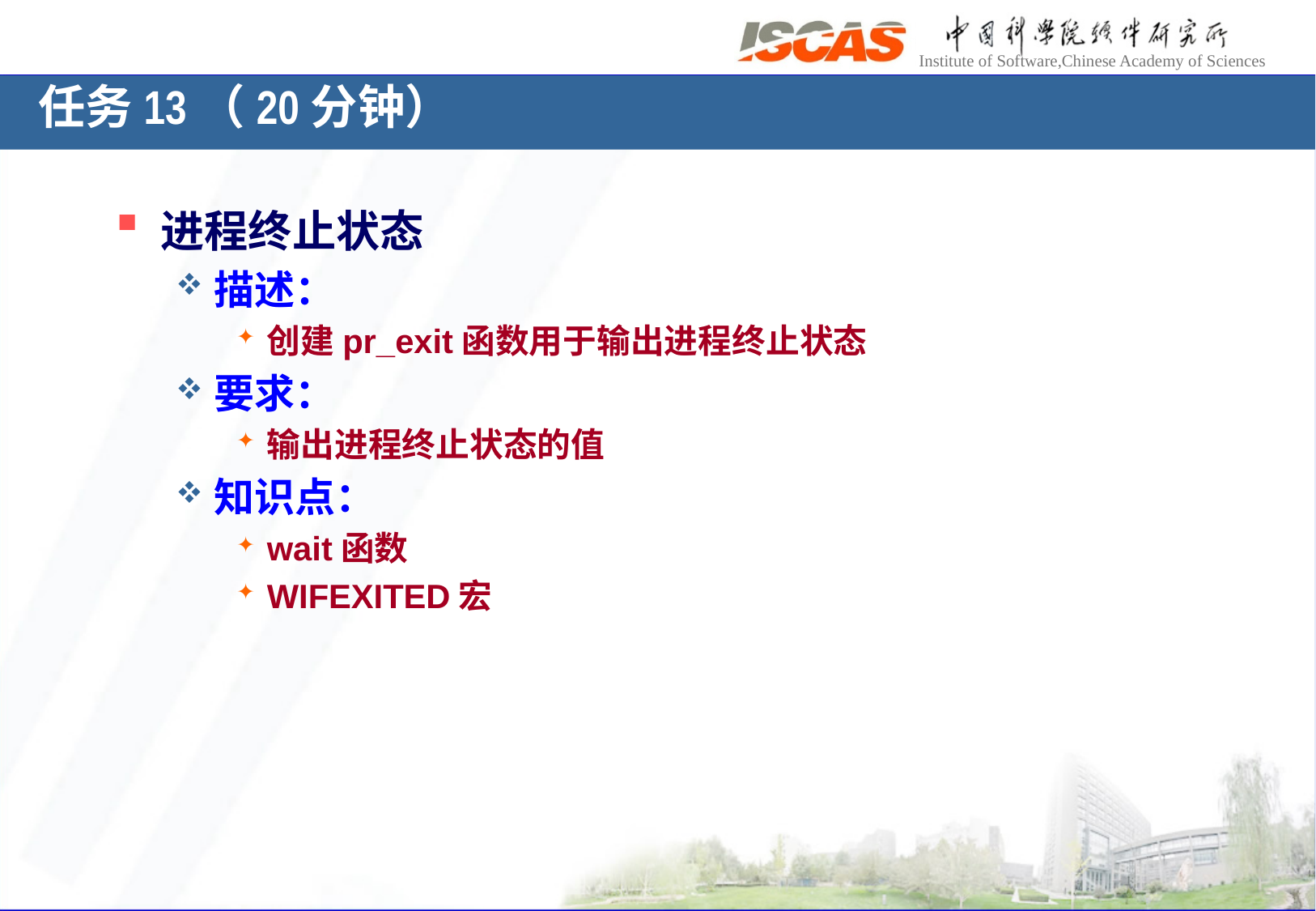

# 任务13（20分钟）
进程终止状态
描述：
创建pr_exit函数用于输出进程终止状态
要求：
输出进程终止状态的值
知识点：
wait函数
WIFEXITED宏